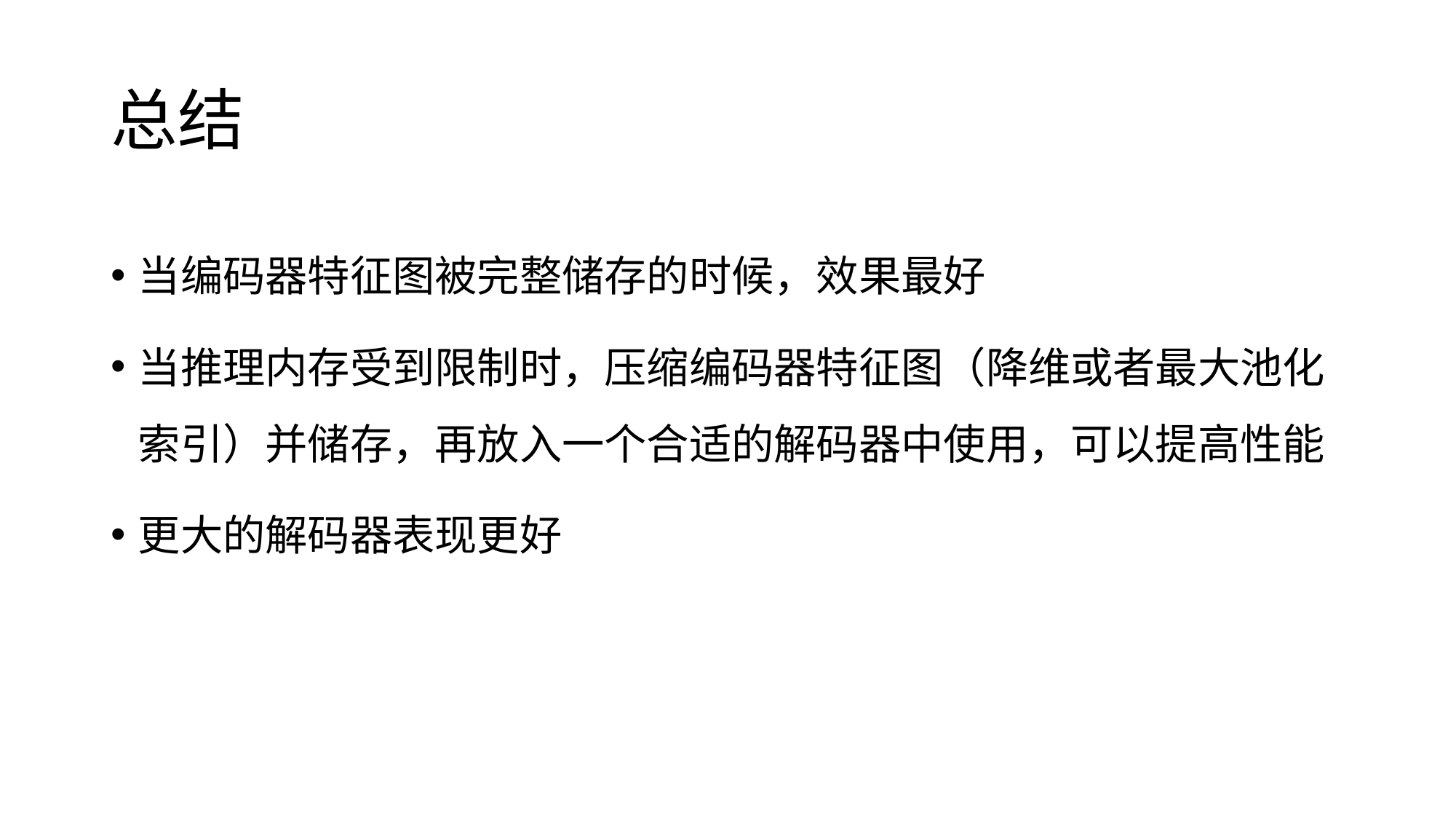

# 总结
当编码器特征图被完整储存的时候，效果最好
当推理内存受到限制时，压缩编码器特征图（降维或者最大池化索引）并储存，再放入一个合适的解码器中使用，可以提高性能
更大的解码器表现更好